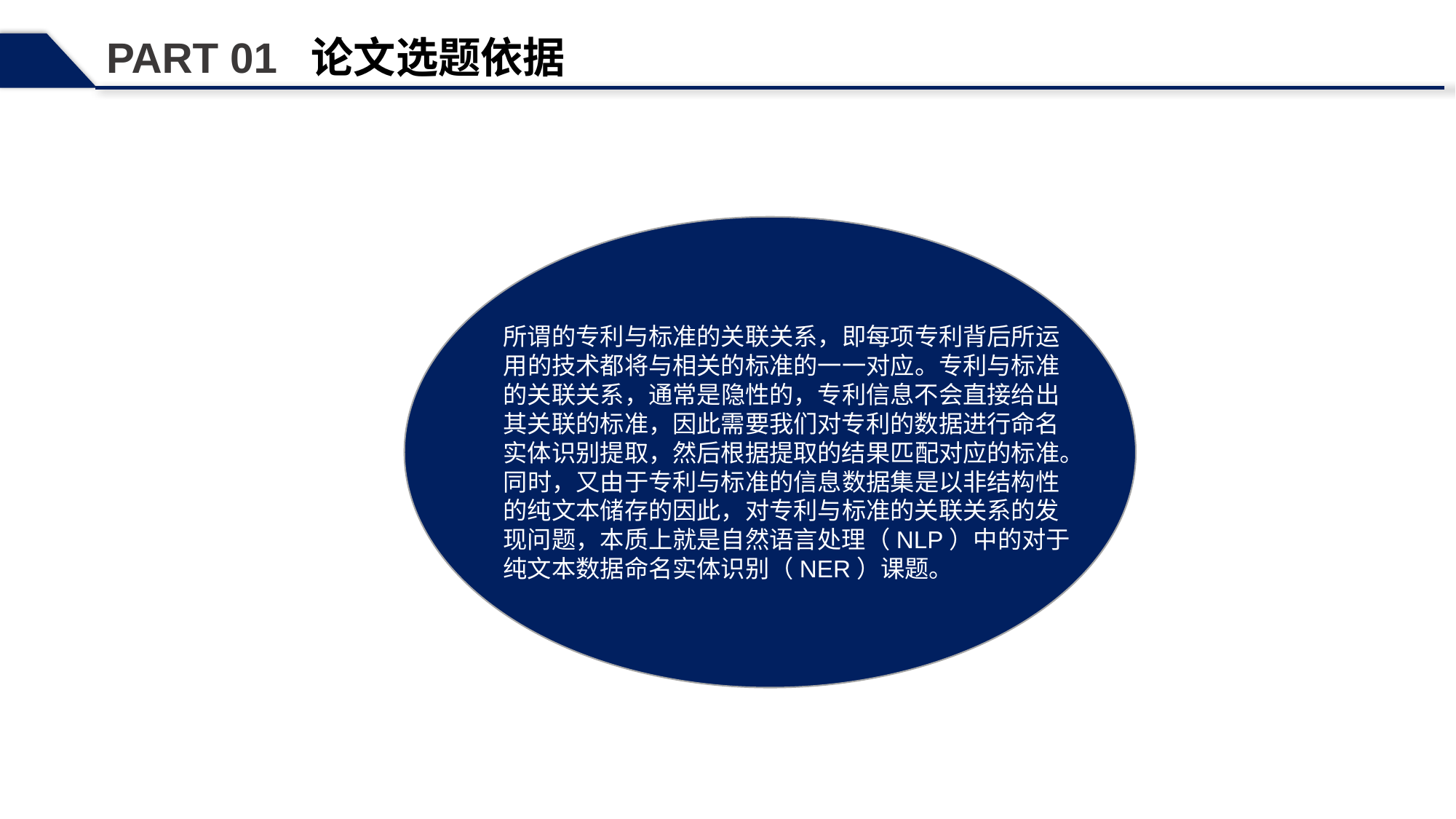

PART 01  论文选题依据

所谓的专利与标准的关联关系，即每项专利背后所运用的技术都将与相关的标准的一一对应。专利与标准的关联关系，通常是隐性的，专利信息不会直接给出其关联的标准，因此需要我们对专利的数据进行命名实体识别提取，然后根据提取的结果匹配对应的标准。同时，又由于专利与标准的信息数据集是以非结构性的纯文本储存的因此，对专利与标准的关联关系的发现问题，本质上就是自然语言处理（NLP）中的对于纯文本数据命名实体识别（NER）课题。